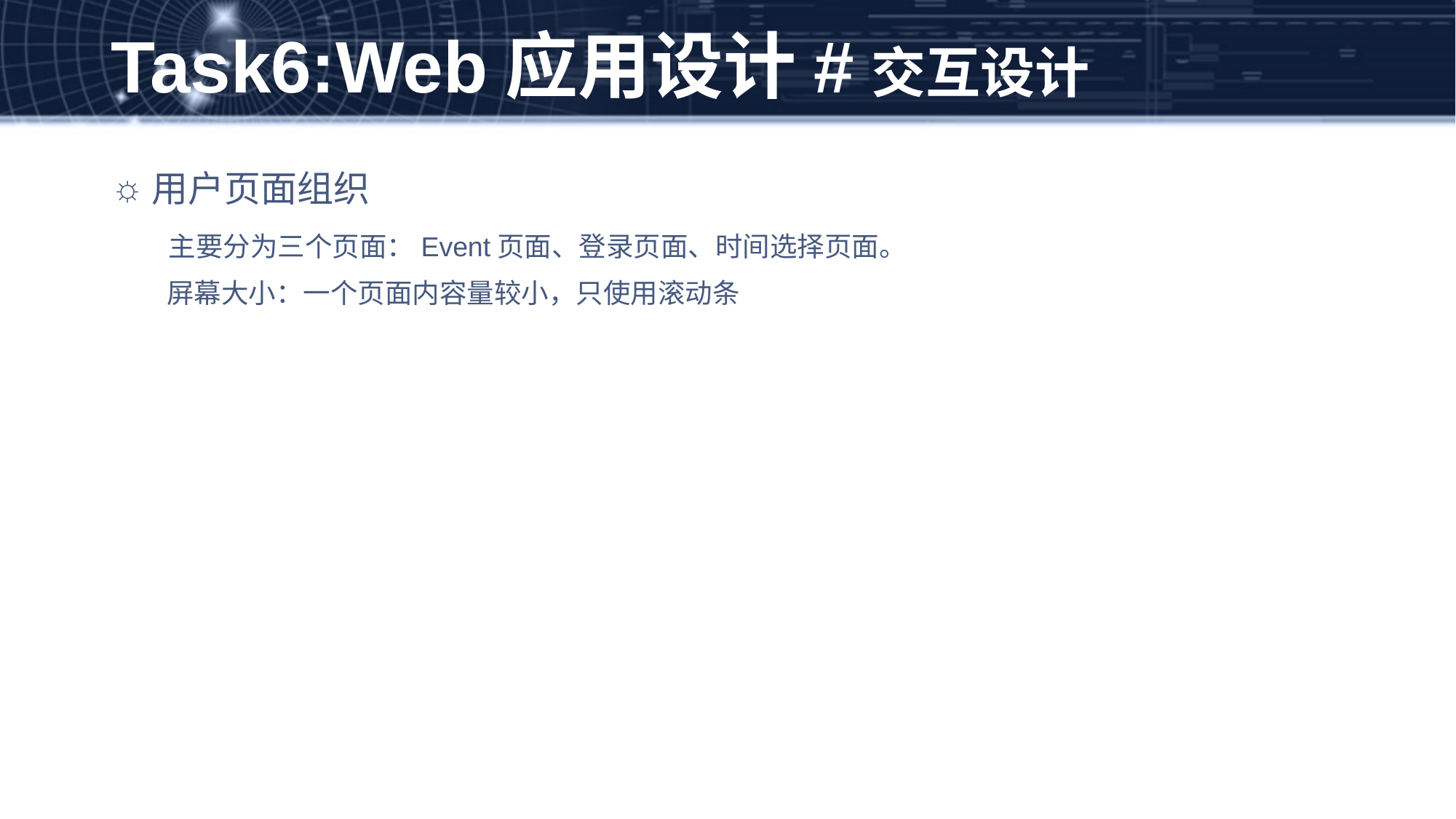

# Task6:Web应用设计#交互设计
用户页面组织
      主要分为三个页面：Event页面、登录页面、时间选择页面。
        屏幕大小：一个页面内容量较小，只使用滚动条